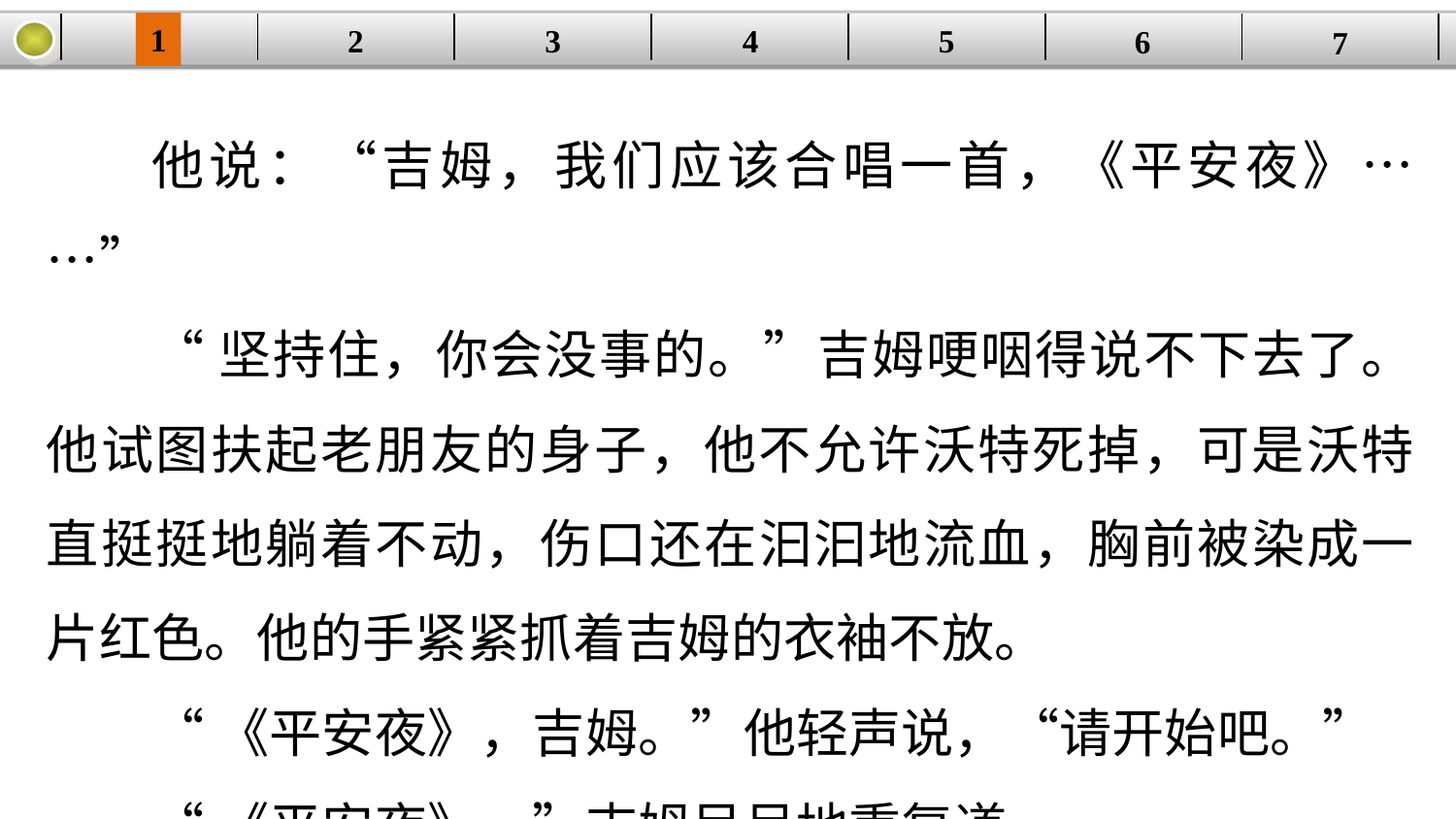

1
5
3
2
|  |  |  |  |  |  |  |
| --- | --- | --- | --- | --- | --- | --- |
4
6
7

他说：“吉姆，我们应该合唱一首，《平安夜》……”
“坚持住，你会没事的。”吉姆哽咽得说不下去了。他试图扶起老朋友的身子，他不允许沃特死掉，可是沃特直挺挺地躺着不动，伤口还在汩汩地流血，胸前被染成一片红色。他的手紧紧抓着吉姆的衣袖不放。
“《平安夜》，吉姆。”他轻声说，“请开始吧。”
“《平安夜》。”吉姆呆呆地重复道。